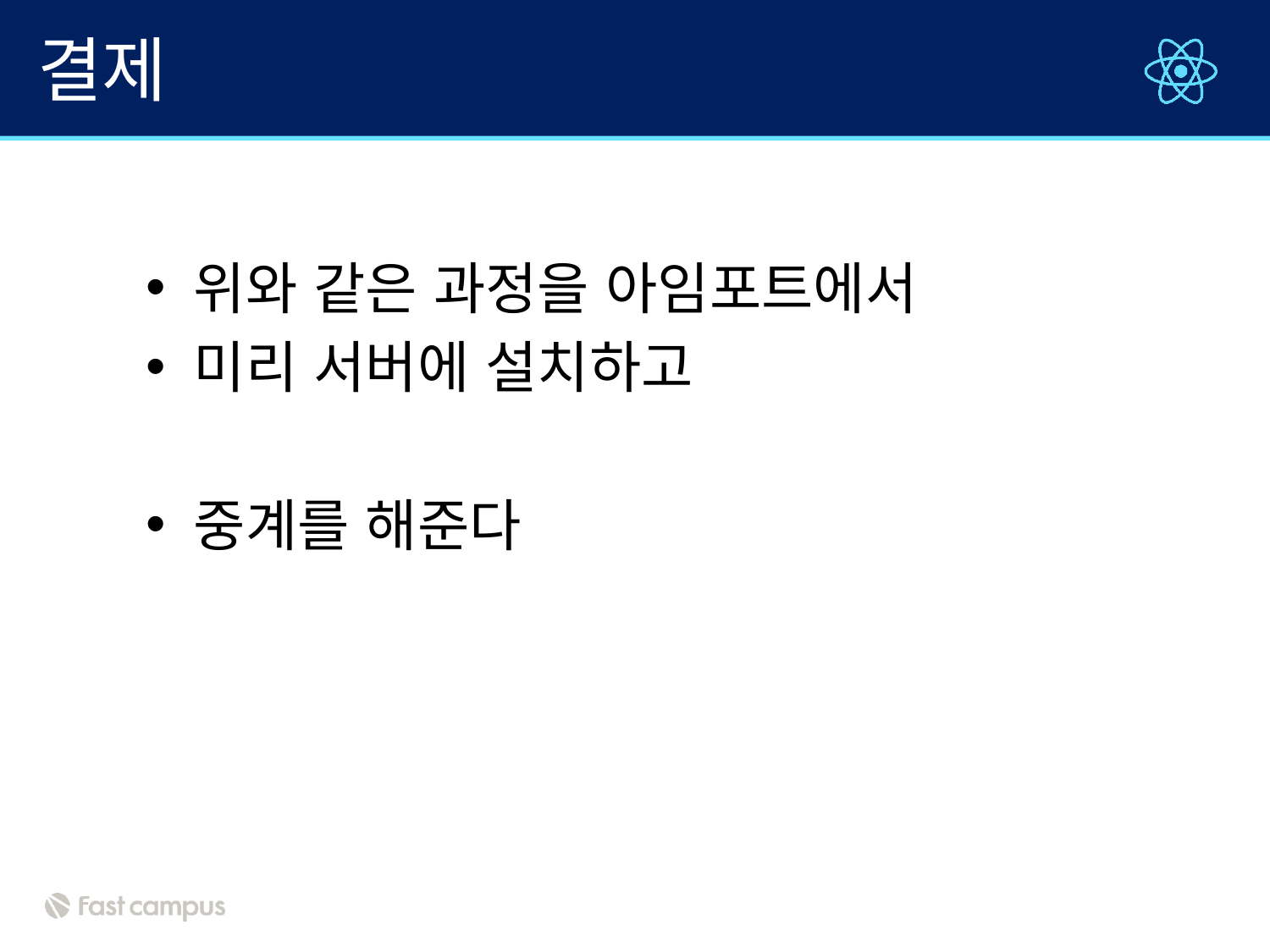

# 결제
위와 같은 과정을 아임포트에서
미리 서버에 설치하고

중계를 해준다